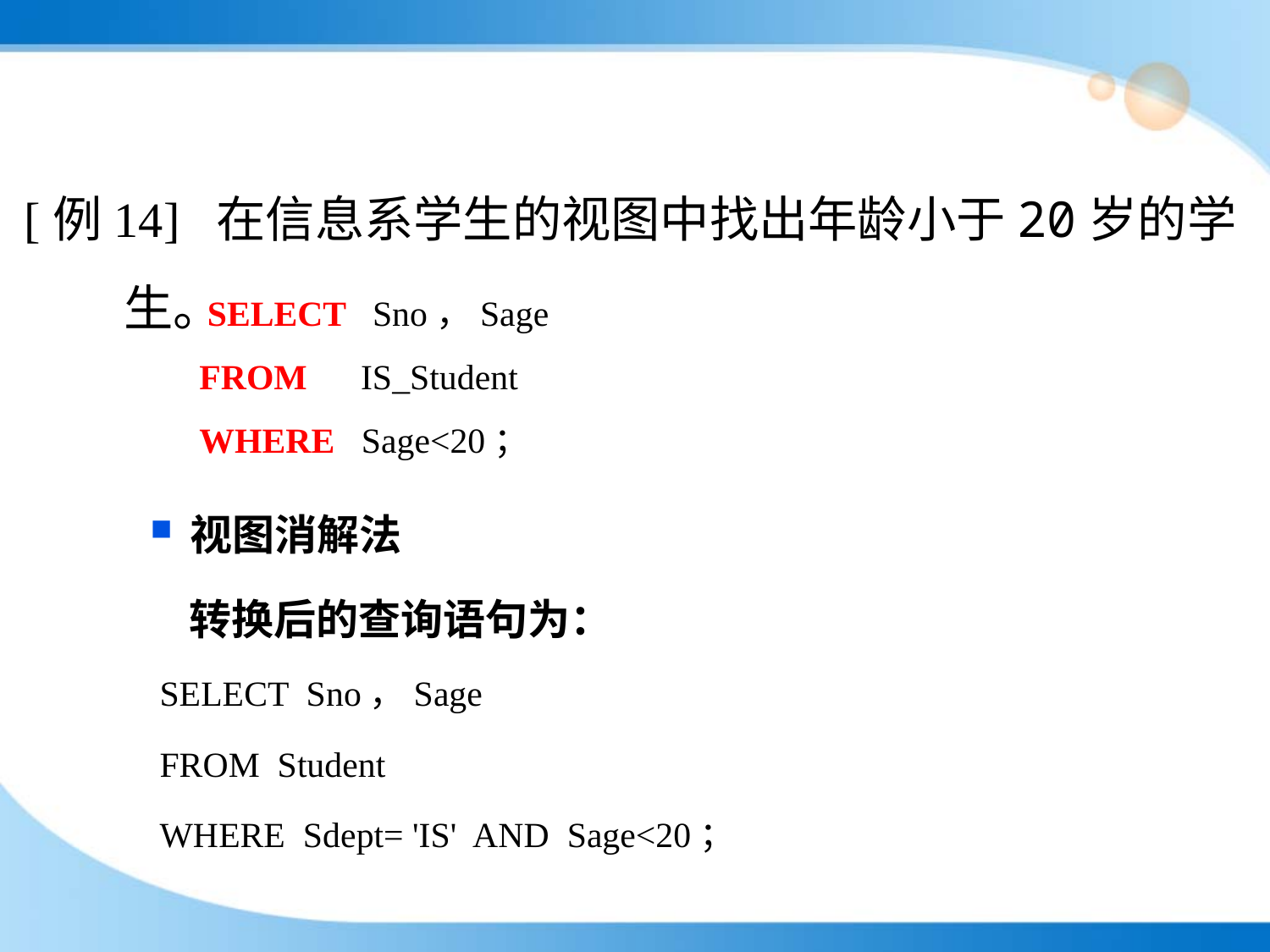

[例14]  在信息系学生的视图中找出年龄小于20岁的学生。
 SELECT   Sno，Sage
FROM      IS_Student
WHERE   Sage<20；
视图消解法
   转换后的查询语句为：
SELECT  Sno，Sage
FROM  Student
WHERE  Sdept= 'IS'  AND  Sage<20；